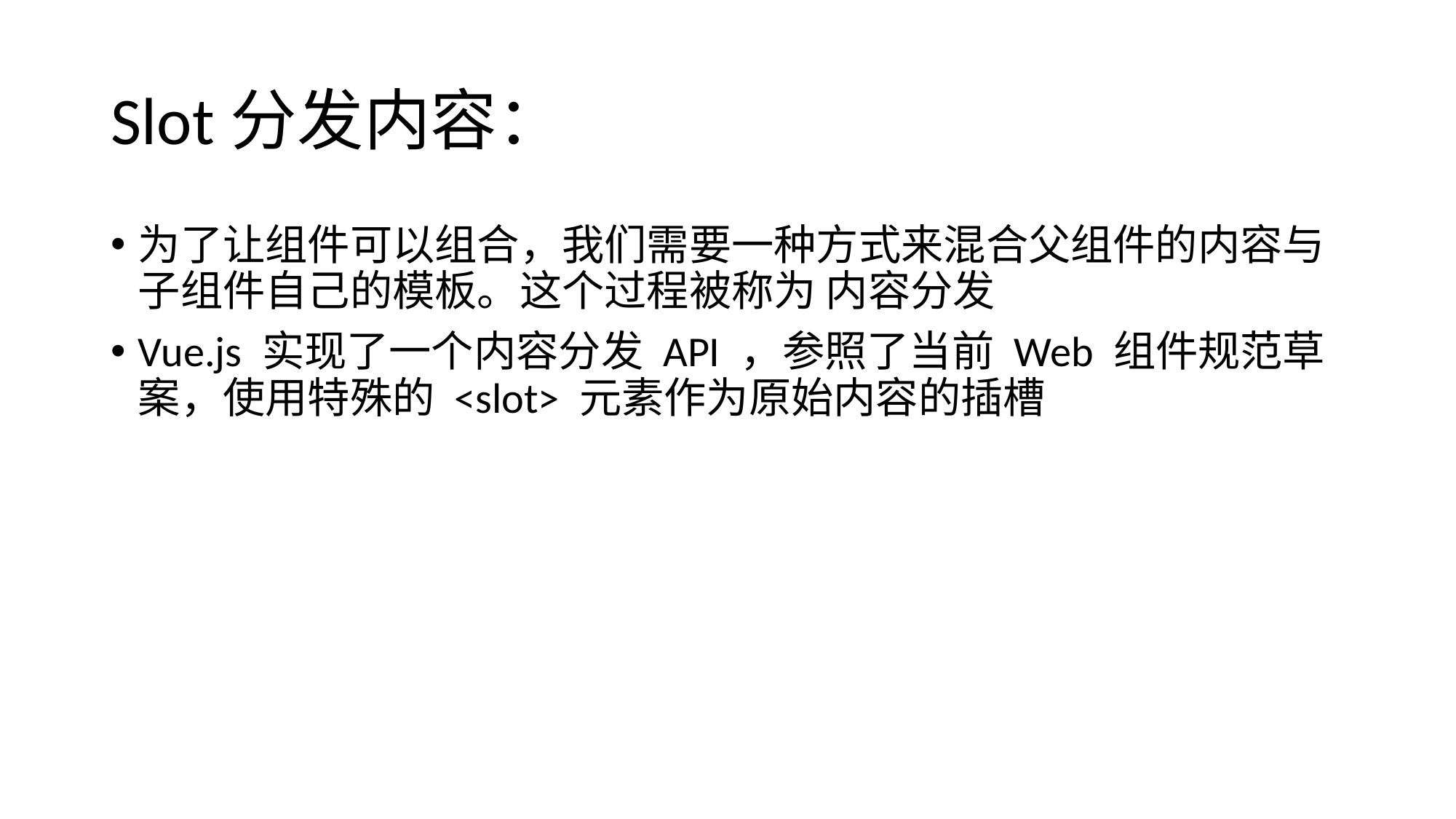

# Slot分发内容：
为了让组件可以组合，我们需要一种方式来混合父组件的内容与子组件自己的模板。这个过程被称为 内容分发
Vue.js 实现了一个内容分发 API ，参照了当前 Web 组件规范草案，使用特殊的 <slot> 元素作为原始内容的插槽